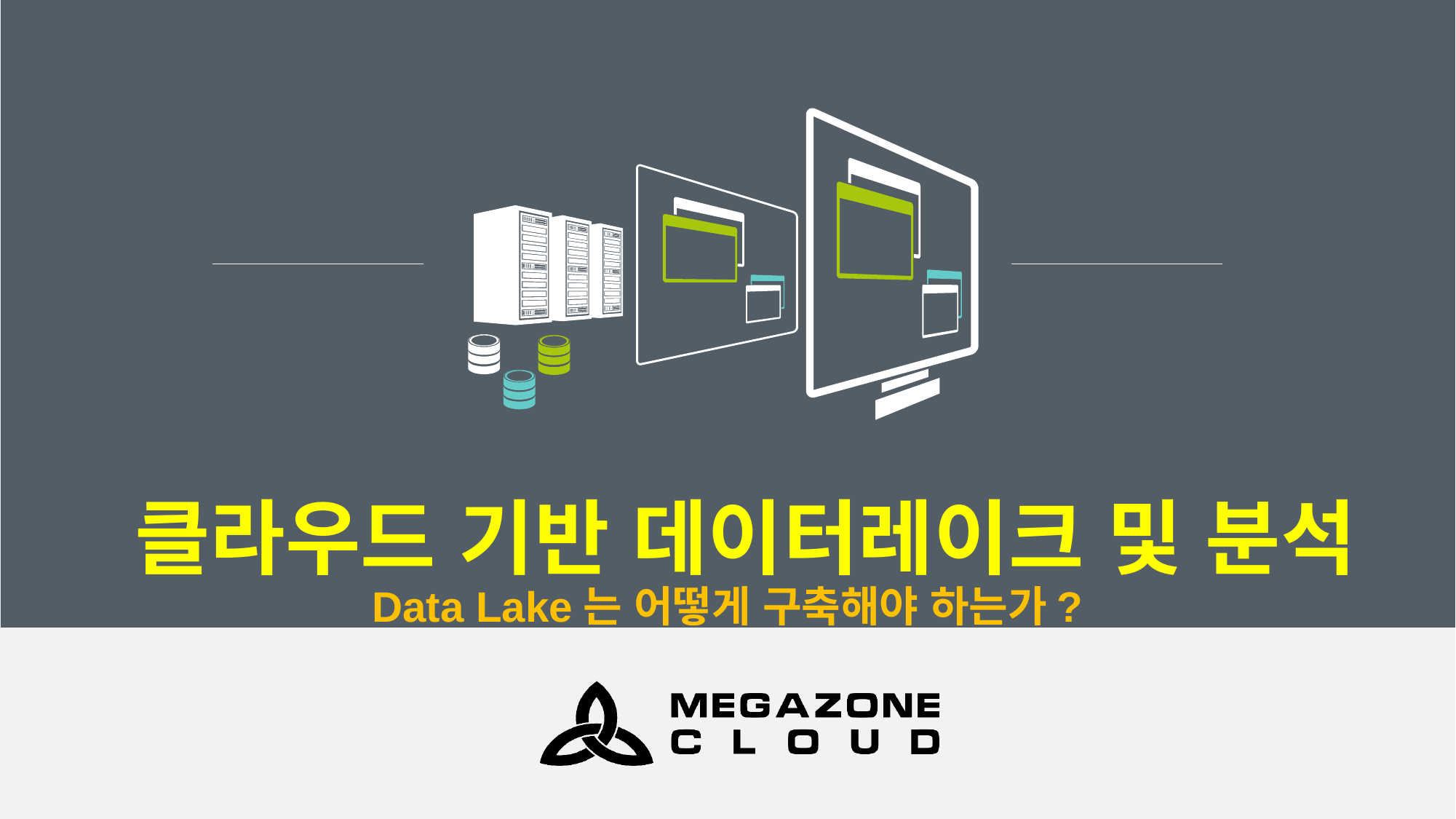

# 클라우드 기반 데이터레이크 및 분석
Data Lake는 어떻게 구축해야 하는가?